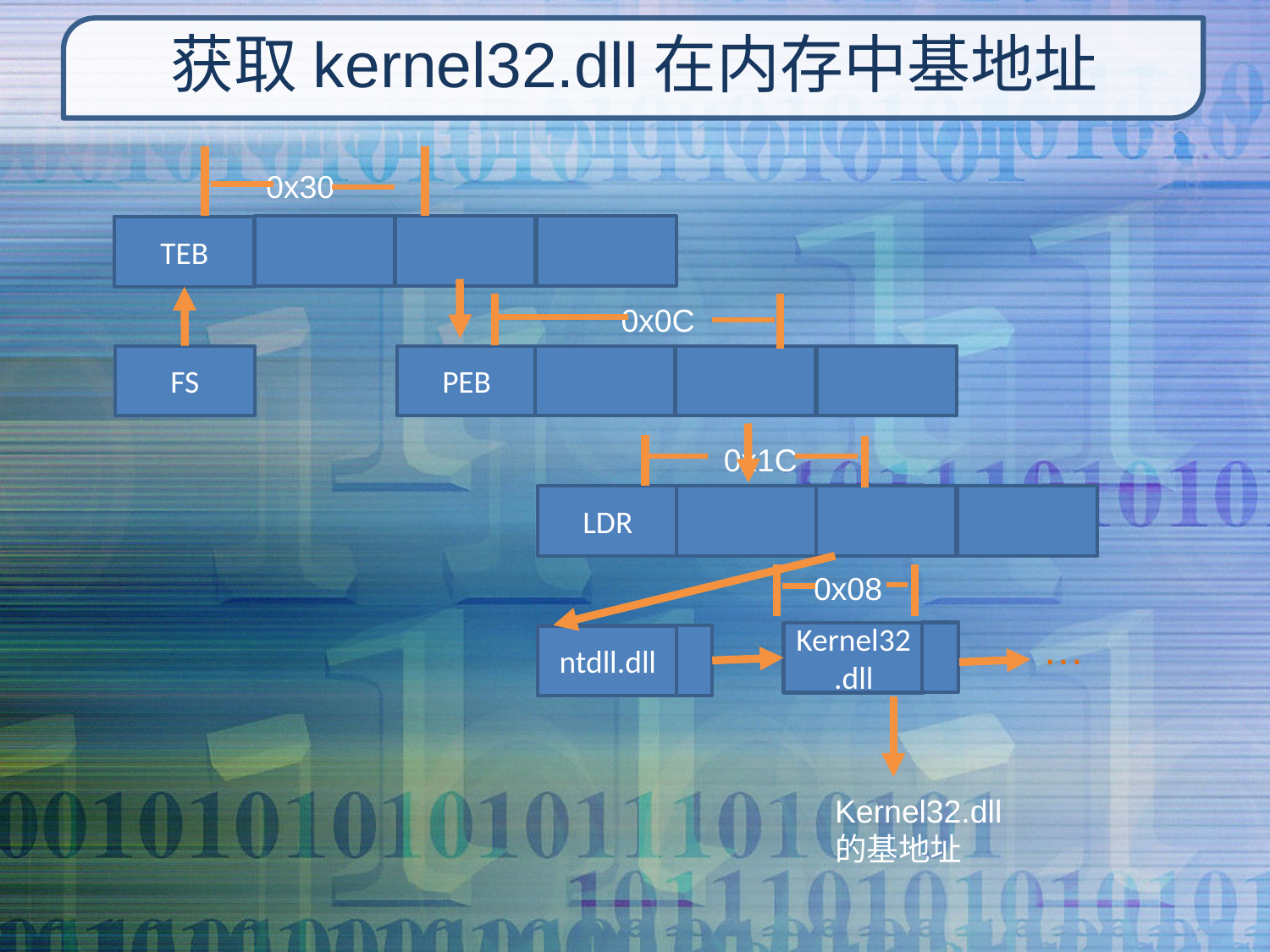

# 获取kernel32.dll在内存中基地址

0x30

TEB
0x0C
FS
PEB

0x1C
LDR

0x08
…

Kernel32.dll

ntdll.dll
Kernel32.dll的基地址